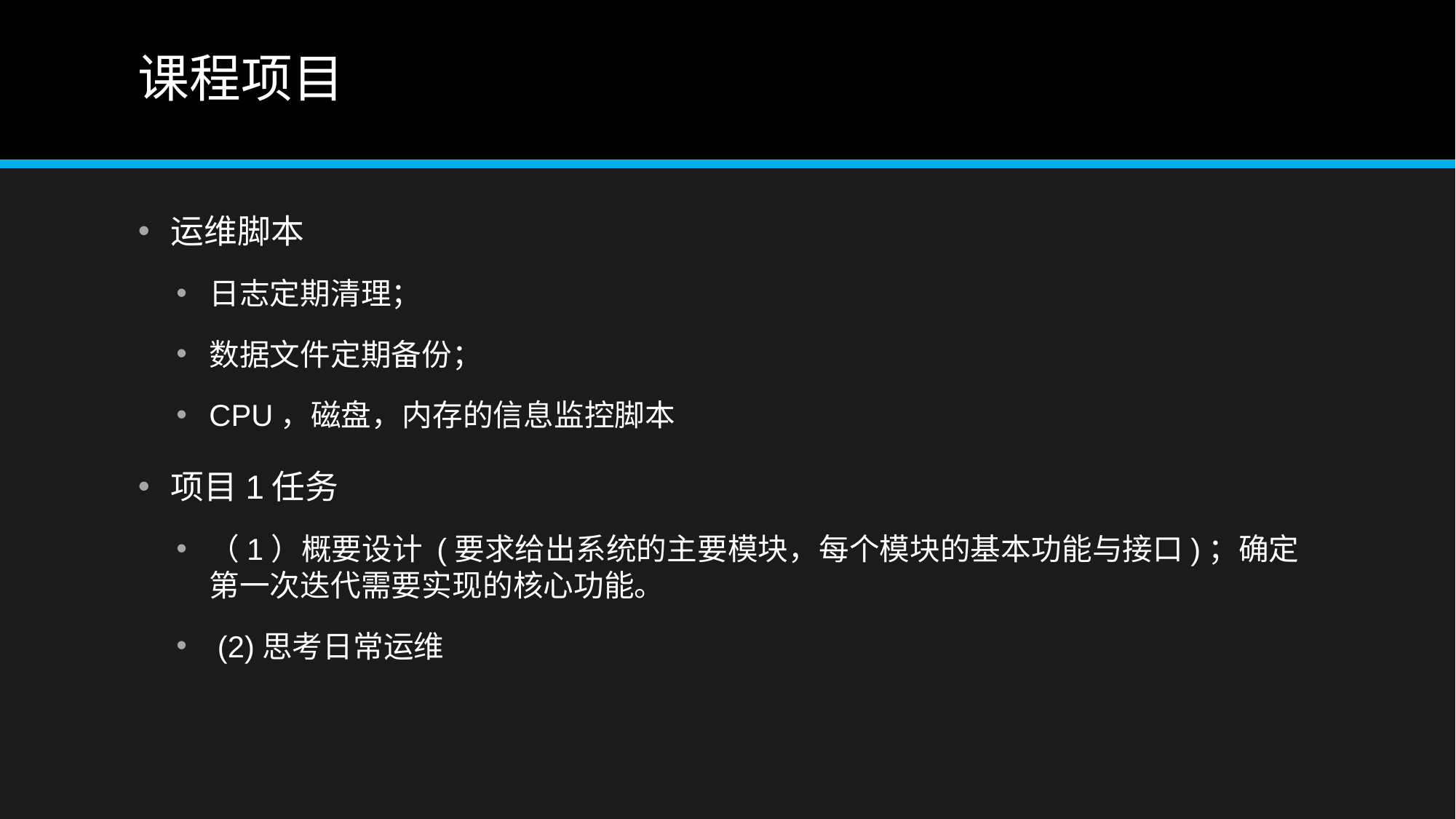

# 课程项目
运维脚本
日志定期清理；
数据文件定期备份；
CPU，磁盘，内存的信息监控脚本
项目1任务
（1）概要设计 (要求给出系统的主要模块，每个模块的基本功能与接口)；确定第一次迭代需要实现的核心功能。
 (2)思考日常运维